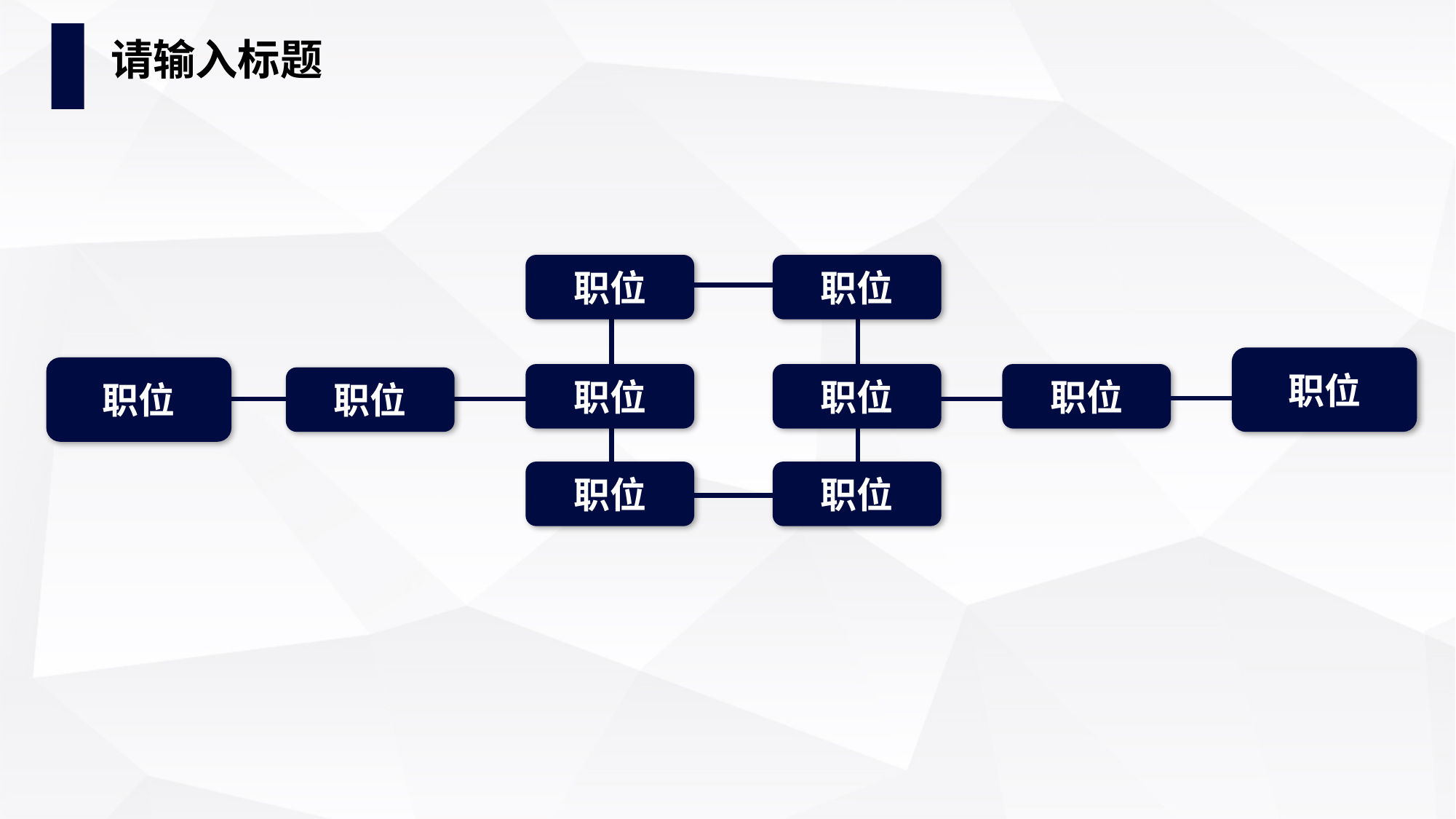

# 请输入标题
职位
职位
职位
职位
职位
职位
职位
职位
职位
职位